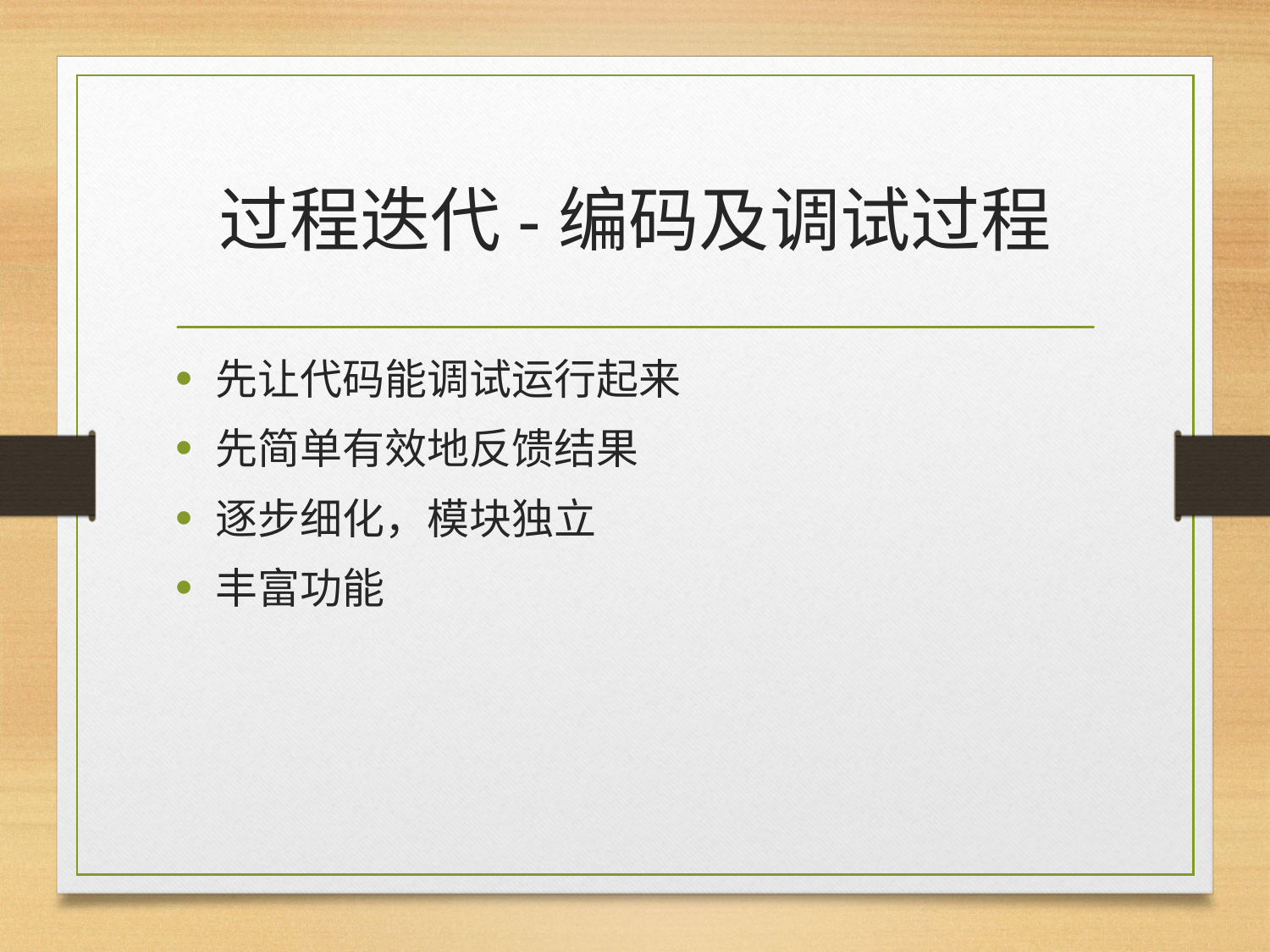

# 过程迭代-编码及调试过程
先让代码能调试运行起来
先简单有效地反馈结果
逐步细化，模块独立
丰富功能